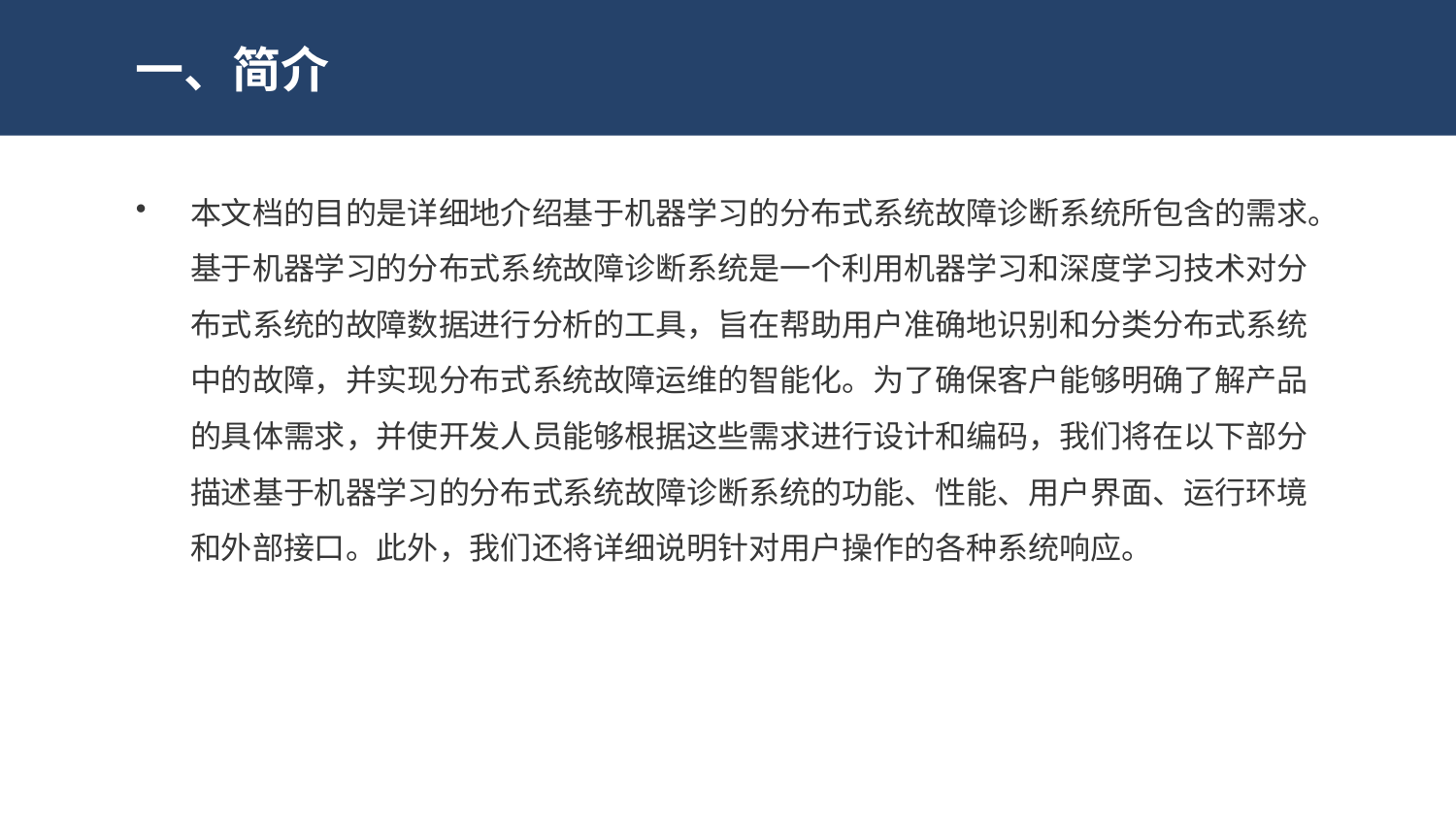

一、简介
本文档的目的是详细地介绍基于机器学习的分布式系统故障诊断系统所包含的需求。基于机器学习的分布式系统故障诊断系统是一个利用机器学习和深度学习技术对分布式系统的故障数据进行分析的工具，旨在帮助用户准确地识别和分类分布式系统中的故障，并实现分布式系统故障运维的智能化。为了确保客户能够明确了解产品的具体需求，并使开发人员能够根据这些需求进行设计和编码，我们将在以下部分描述基于机器学习的分布式系统故障诊断系统的功能、性能、用户界面、运行环境和外部接口。此外，我们还将详细说明针对用户操作的各种系统响应。